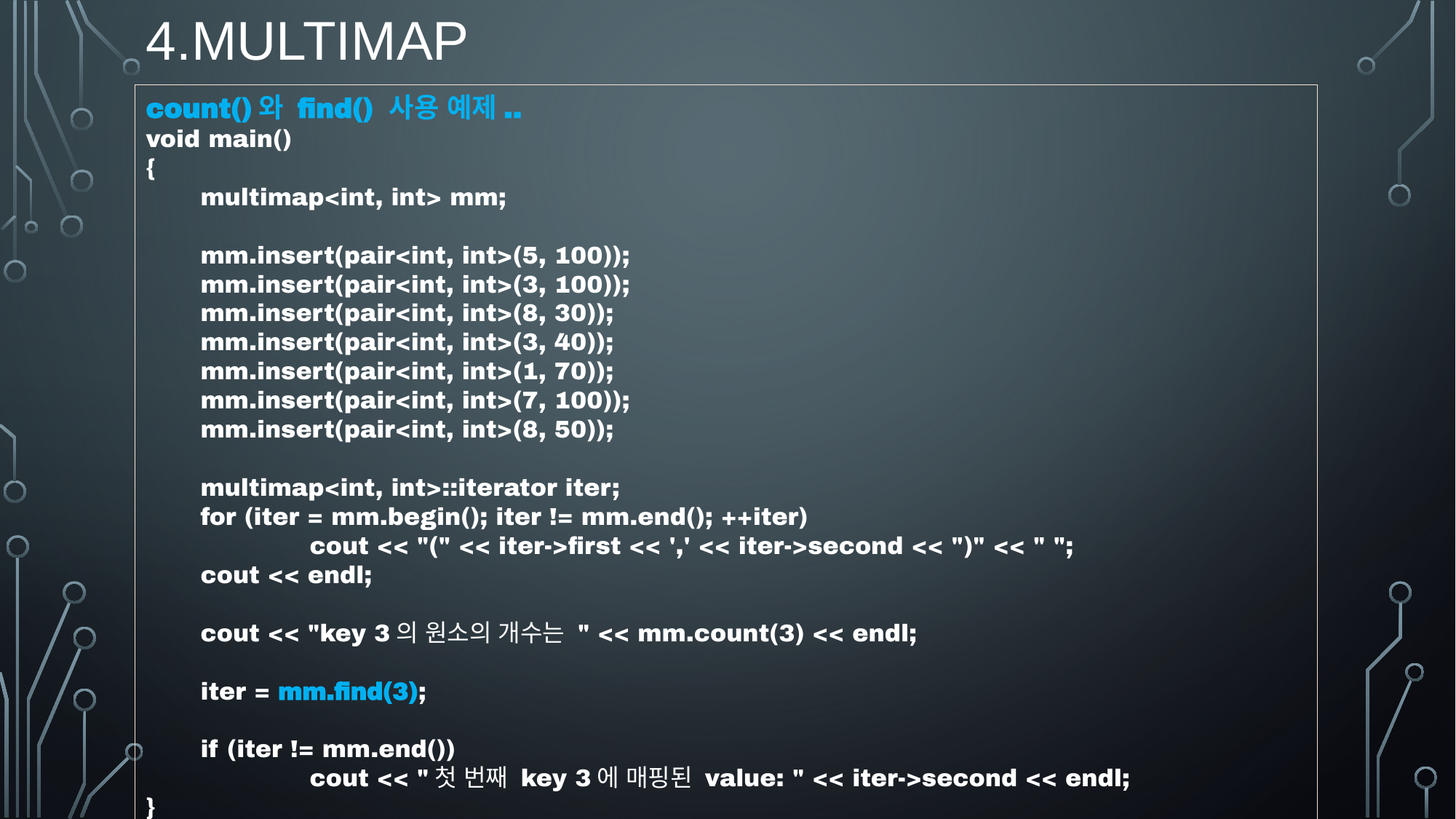

4.multimap
count()와 find() 사용 예제..
void main()
{
multimap<int, int> mm;

mm.insert(pair<int, int>(5, 100));
mm.insert(pair<int, int>(3, 100));
mm.insert(pair<int, int>(8, 30));
mm.insert(pair<int, int>(3, 40));
mm.insert(pair<int, int>(1, 70));
mm.insert(pair<int, int>(7, 100));
mm.insert(pair<int, int>(8, 50));

multimap<int, int>::iterator iter;
for (iter = mm.begin(); iter != mm.end(); ++iter)
	cout << "(" << iter->first << ',' << iter->second << ")" << " ";
cout << endl;

cout << "key 3의 원소의 개수는 " << mm.count(3) << endl;

iter = mm.find(3);

if (iter != mm.end())
	cout << "첫 번째 key 3에 매핑된 value: " << iter->second << endl;
}